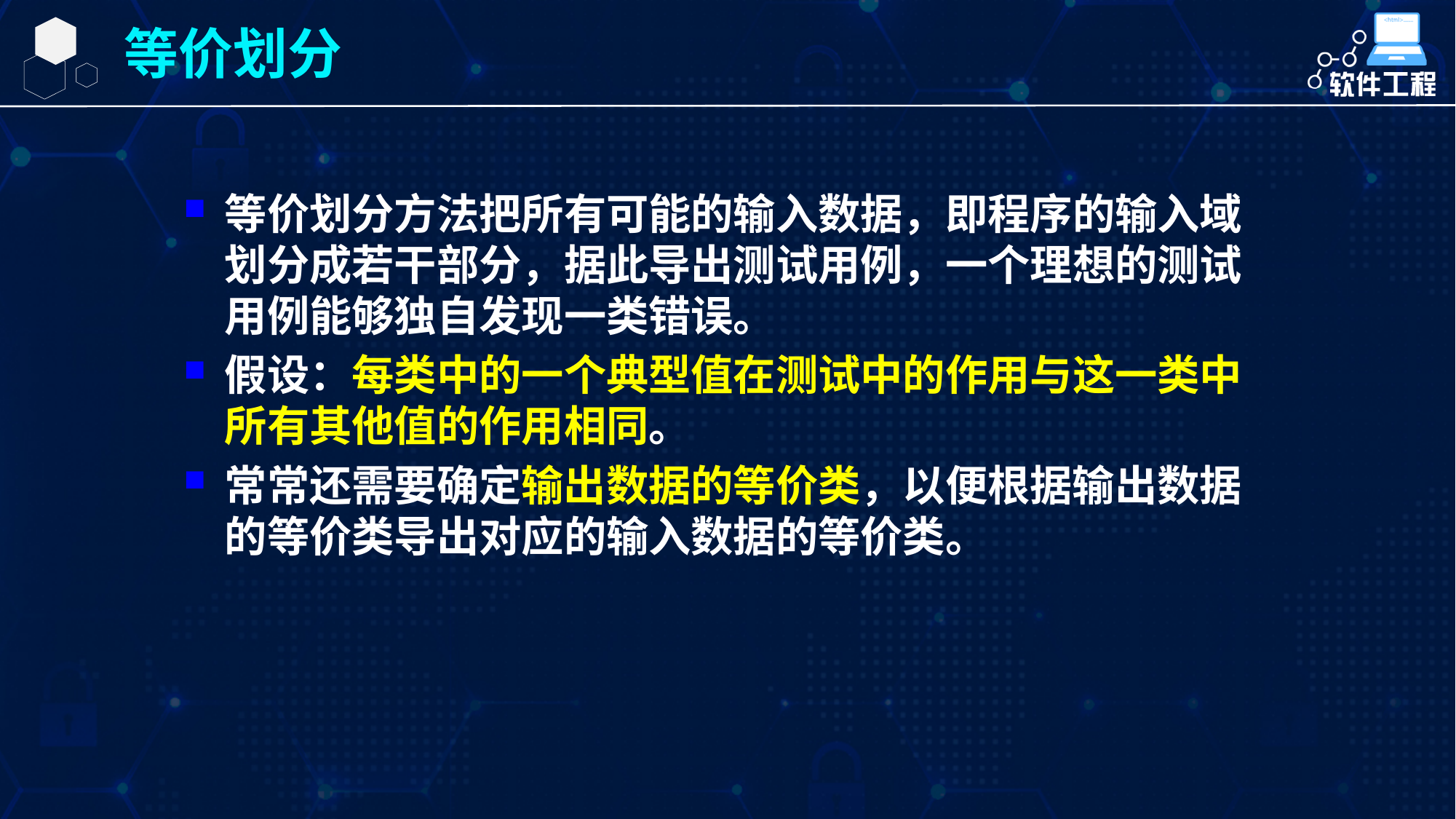

等价划分
等价划分方法把所有可能的输入数据，即程序的输入域划分成若干部分，据此导出测试用例，一个理想的测试用例能够独自发现一类错误。
假设：每类中的一个典型值在测试中的作用与这一类中所有其他值的作用相同。
常常还需要确定输出数据的等价类，以便根据输出数据的等价类导出对应的输入数据的等价类。